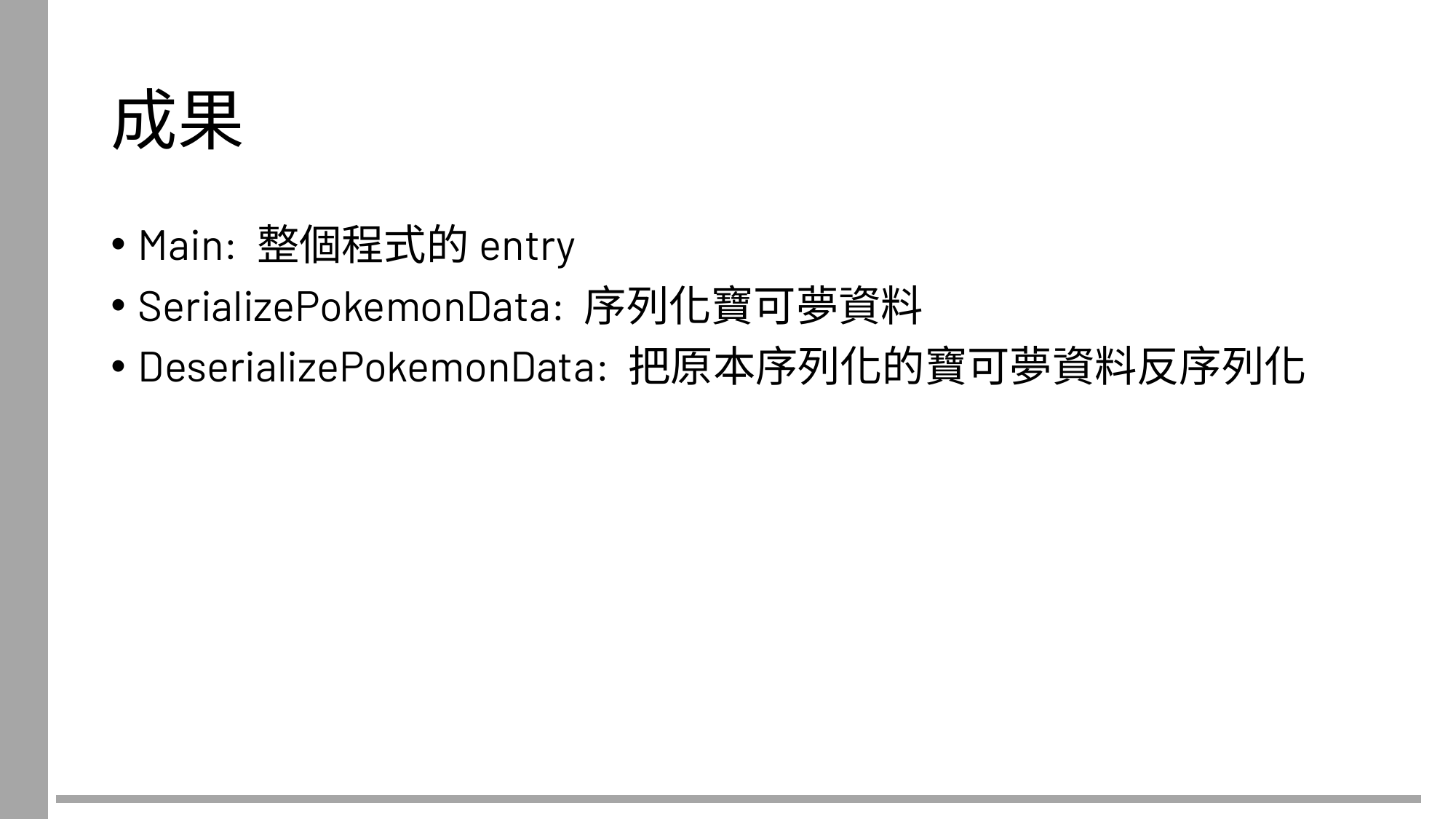

# 成果
Main: 整個程式的entry
SerializePokemonData: 序列化寶可夢資料
DeserializePokemonData: 把原本序列化的寶可夢資料反序列化